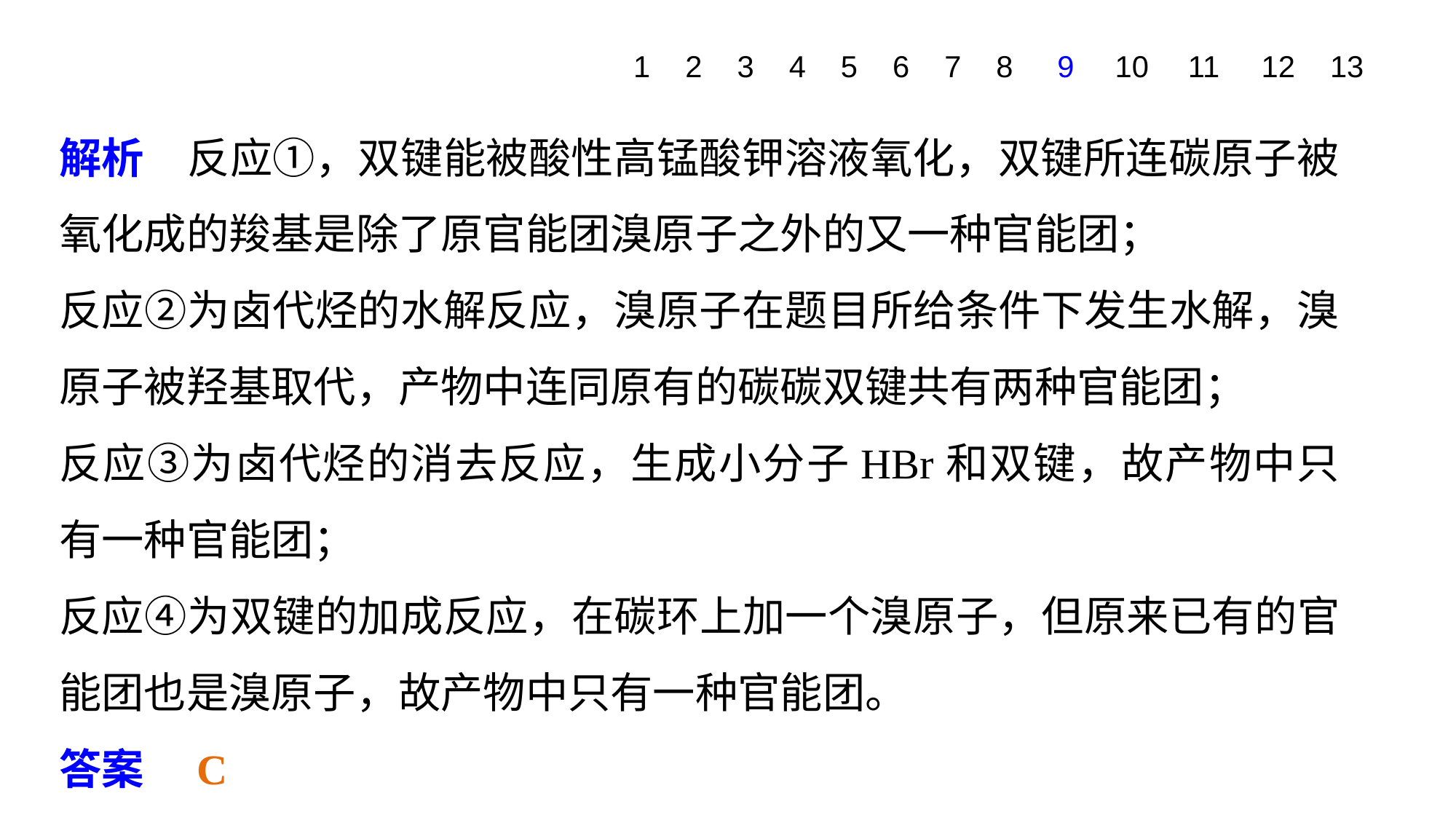

1
2
3
4
5
6
7
8
9
10
11
12
13
解析　反应①，双键能被酸性高锰酸钾溶液氧化，双键所连碳原子被氧化成的羧基是除了原官能团溴原子之外的又一种官能团；
反应②为卤代烃的水解反应，溴原子在题目所给条件下发生水解，溴原子被羟基取代，产物中连同原有的碳碳双键共有两种官能团；
反应③为卤代烃的消去反应，生成小分子HBr和双键，故产物中只有一种官能团；
反应④为双键的加成反应，在碳环上加一个溴原子，但原来已有的官能团也是溴原子，故产物中只有一种官能团。
答案　C